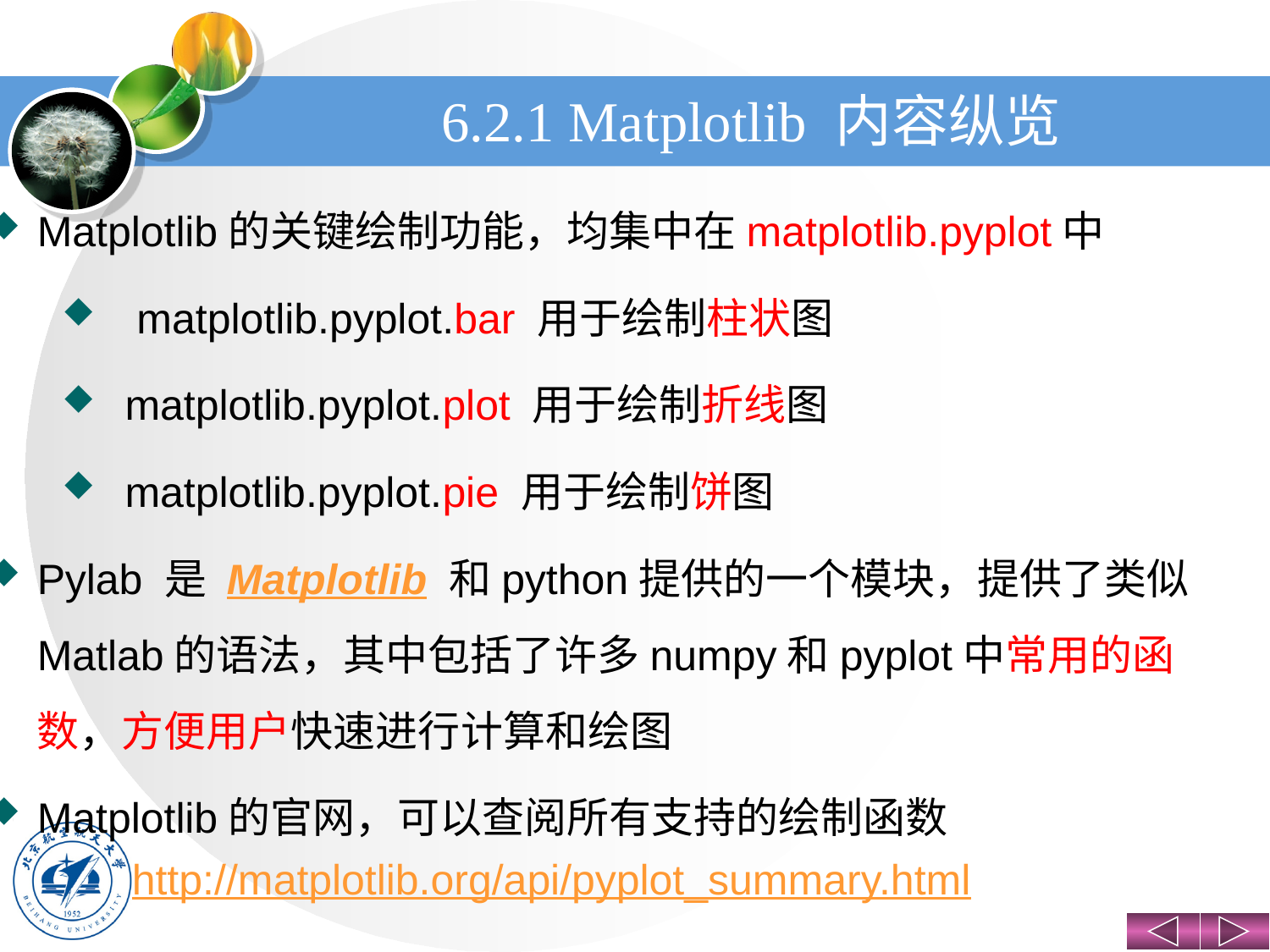

# 6.2.1 Matplotlib 内容纵览
Matplotlib的关键绘制功能，均集中在matplotlib.pyplot中
 matplotlib.pyplot.bar 用于绘制柱状图
matplotlib.pyplot.plot 用于绘制折线图
matplotlib.pyplot.pie 用于绘制饼图
Pylab 是 Matplotlib 和python提供的一个模块，提供了类似Matlab的语法，其中包括了许多numpy和pyplot中常用的函数，方便用户快速进行计算和绘图
Matplotlib的官网，可以查阅所有支持的绘制函数
	        http://matplotlib.org/api/pyplot_summary.html

22